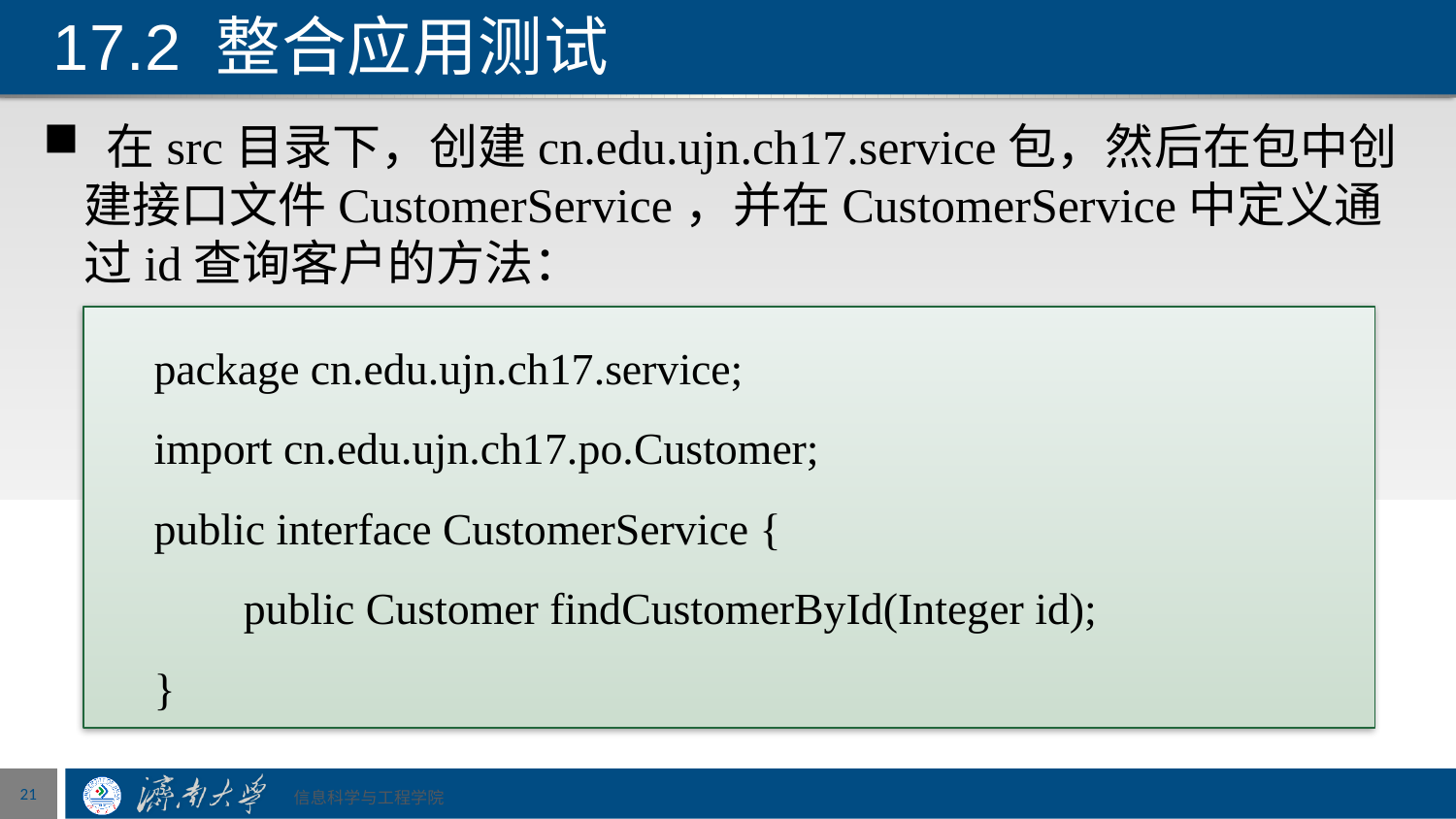

# 17.2 整合应用测试
 在src目录下，创建cn.edu.ujn.ch17.service包，然后在包中创建接口文件CustomerService，并在CustomerService中定义通过id查询客户的方法：
     package cn.edu.ujn.ch17.service;
     import cn.edu.ujn.ch17.po.Customer;
     public interface CustomerService {
	public Customer findCustomerById(Integer id);
     }